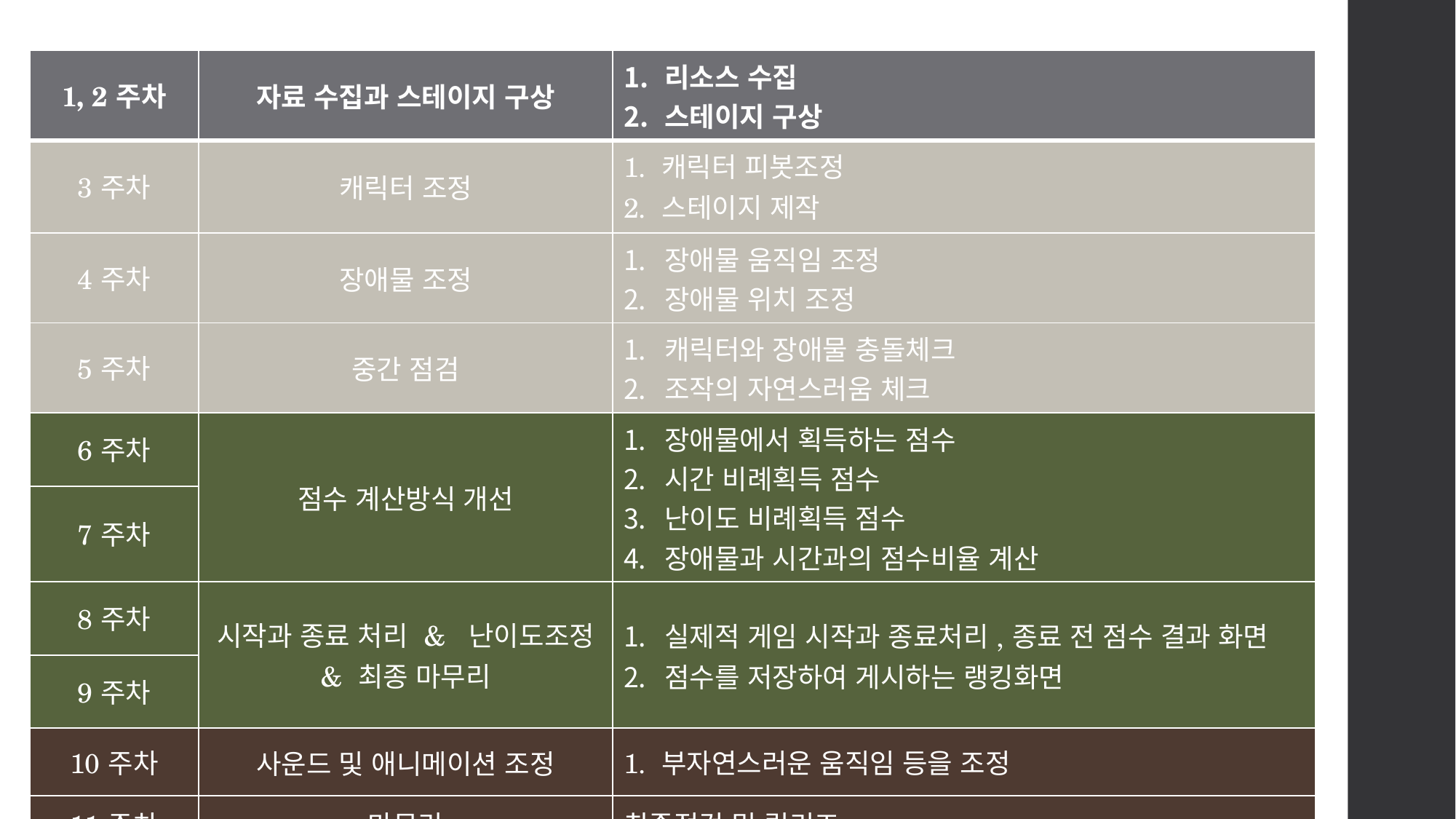

| 1, 2주차 | 자료 수집과 스테이지 구상 | 리소스 수집 스테이지 구상 |
| --- | --- | --- |
| 3주차 | 캐릭터 조정 | 1. 캐릭터 피봇조정 2. 스테이지 제작 |
| 4주차 | 장애물 조정 | 장애물 움직임 조정 장애물 위치 조정 |
| 5주차 | 중간 점검 | 캐릭터와 장애물 충돌체크 조작의 자연스러움 체크 |
| 6주차 | 점수 계산방식 개선 | 장애물에서 획득하는 점수 시간 비례획득 점수 난이도 비례획득 점수 장애물과 시간과의 점수비율 계산 |
| 7주차 |  |  |
| 8주차 | 시작과 종료 처리 & 난이도조정 & 최종 마무리 | 실제적 게임 시작과 종료처리,종료 전 점수 결과 화면 점수를 저장하여 게시하는 랭킹화면 |
| 9주차 |  |  |
| 10주차 | 사운드 및 애니메이션 조정 | 1. 부자연스러운 움직임 등을 조정 |
| 11주차 | 마무리 | 최종점검 및 릴리즈 |